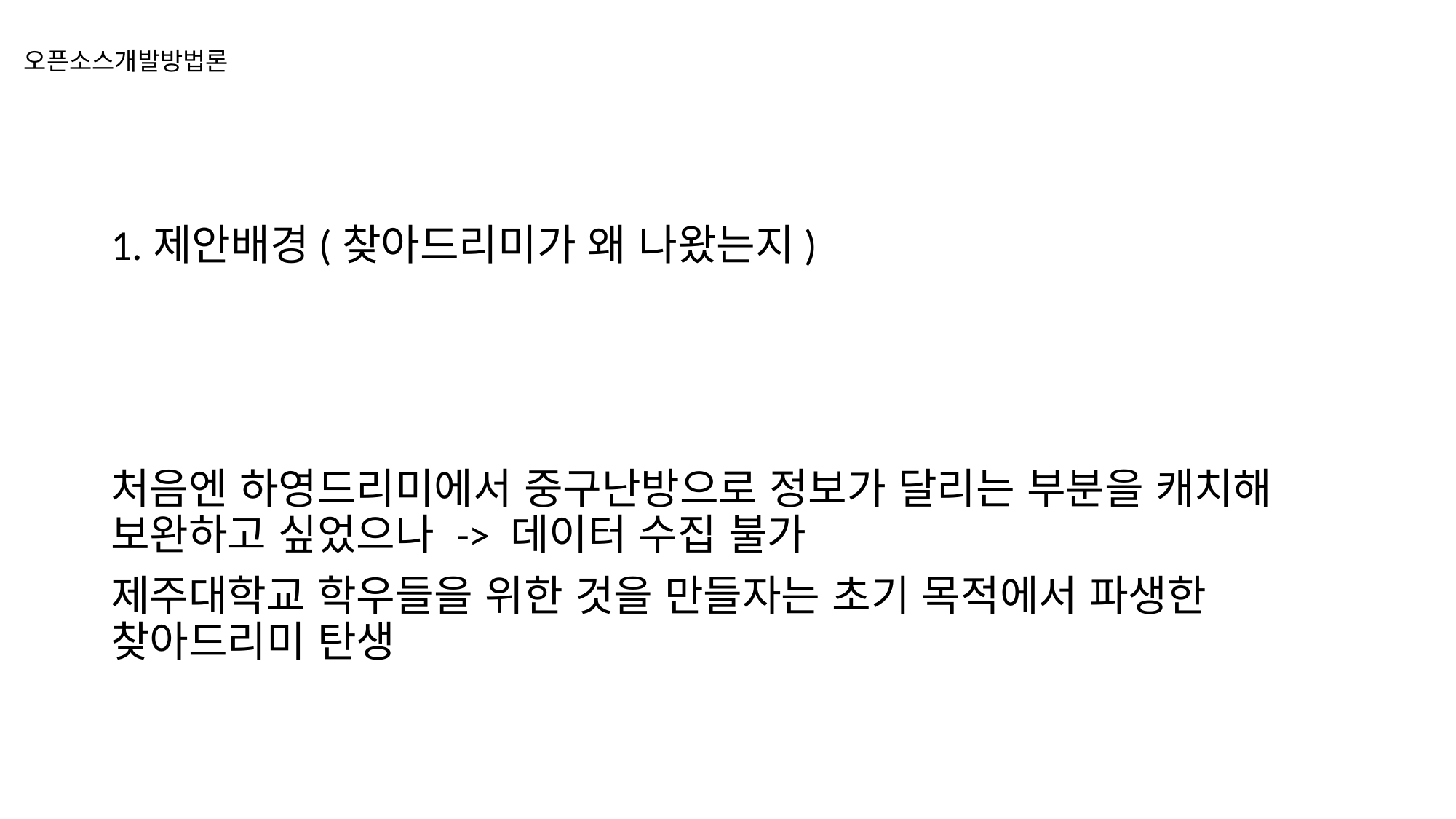

# 오픈소스개발방법론
1.제안배경(찾아드리미가 왜 나왔는지)

처음엔 하영드리미에서 중구난방으로 정보가 달리는 부분을 캐치해 보완하고 싶었으나 -> 데이터 수집 불가
제주대학교 학우들을 위한 것을 만들자는 초기 목적에서 파생한 찾아드리미 탄생